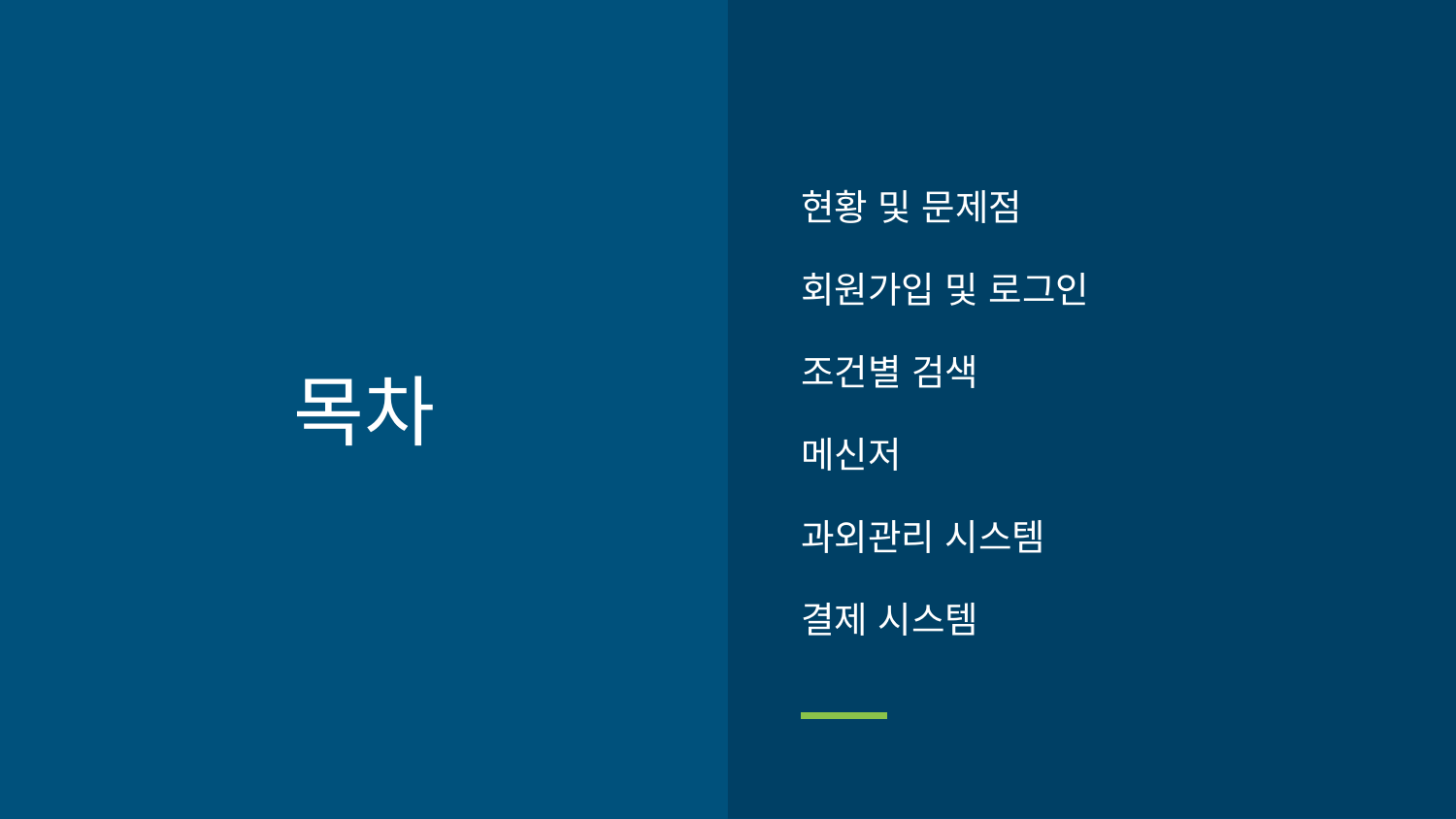

현황 및 문제점
회원가입 및 로그인
조건별 검색
메신저
과외관리 시스템
결제 시스템
# 목차